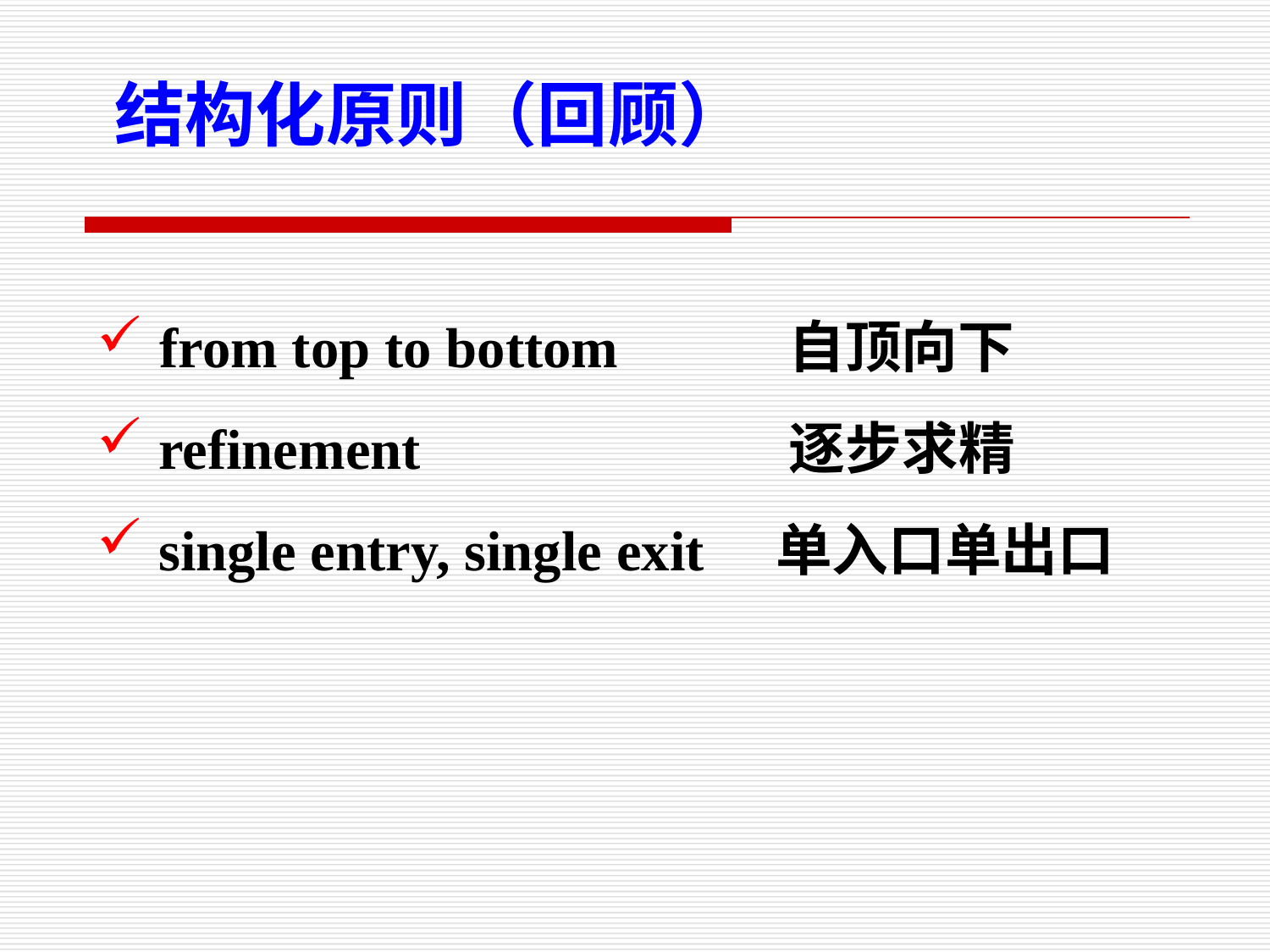

结构化原则（回顾）
 from top to bottom           自顶向下
 refinement                         逐步求精
 single entry, single exit    单入口单出口